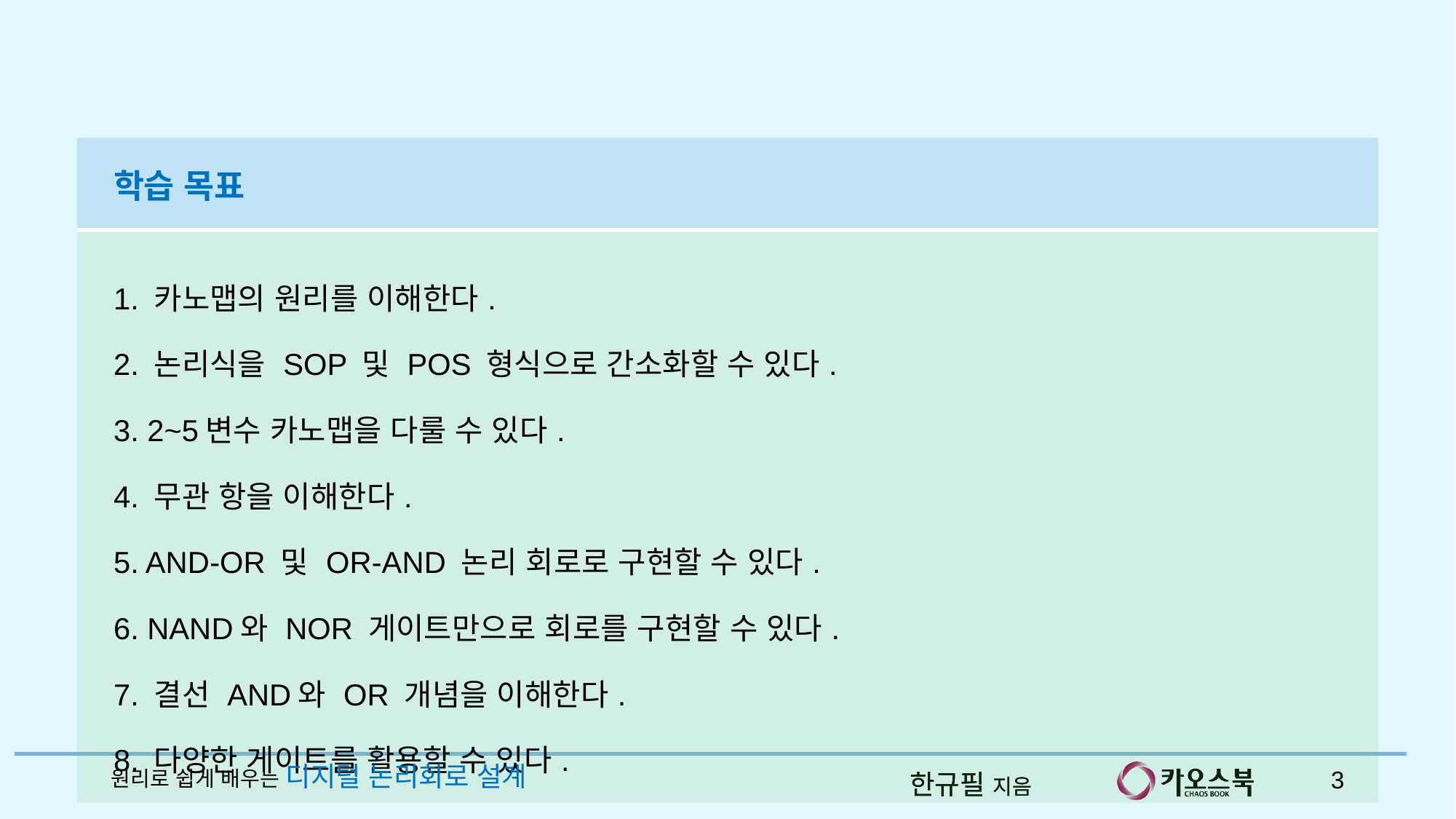

| 학습 목표 |
| --- |
| 1. 카노맵의 원리를 이해한다. 2. 논리식을 SOP 및 POS 형식으로 간소화할 수 있다. 3. 2~5변수 카노맵을 다룰 수 있다. 4. 무관 항을 이해한다. 5. AND-OR 및 OR-AND 논리 회로로 구현할 수 있다. 6. NAND와 NOR 게이트만으로 회로를 구현할 수 있다. 7. 결선 AND와 OR 개념을 이해한다. 8. 다양한 게이트를 활용할 수 있다. |
원리로 쉽게 배우는 디지털 논리회로 설계
3